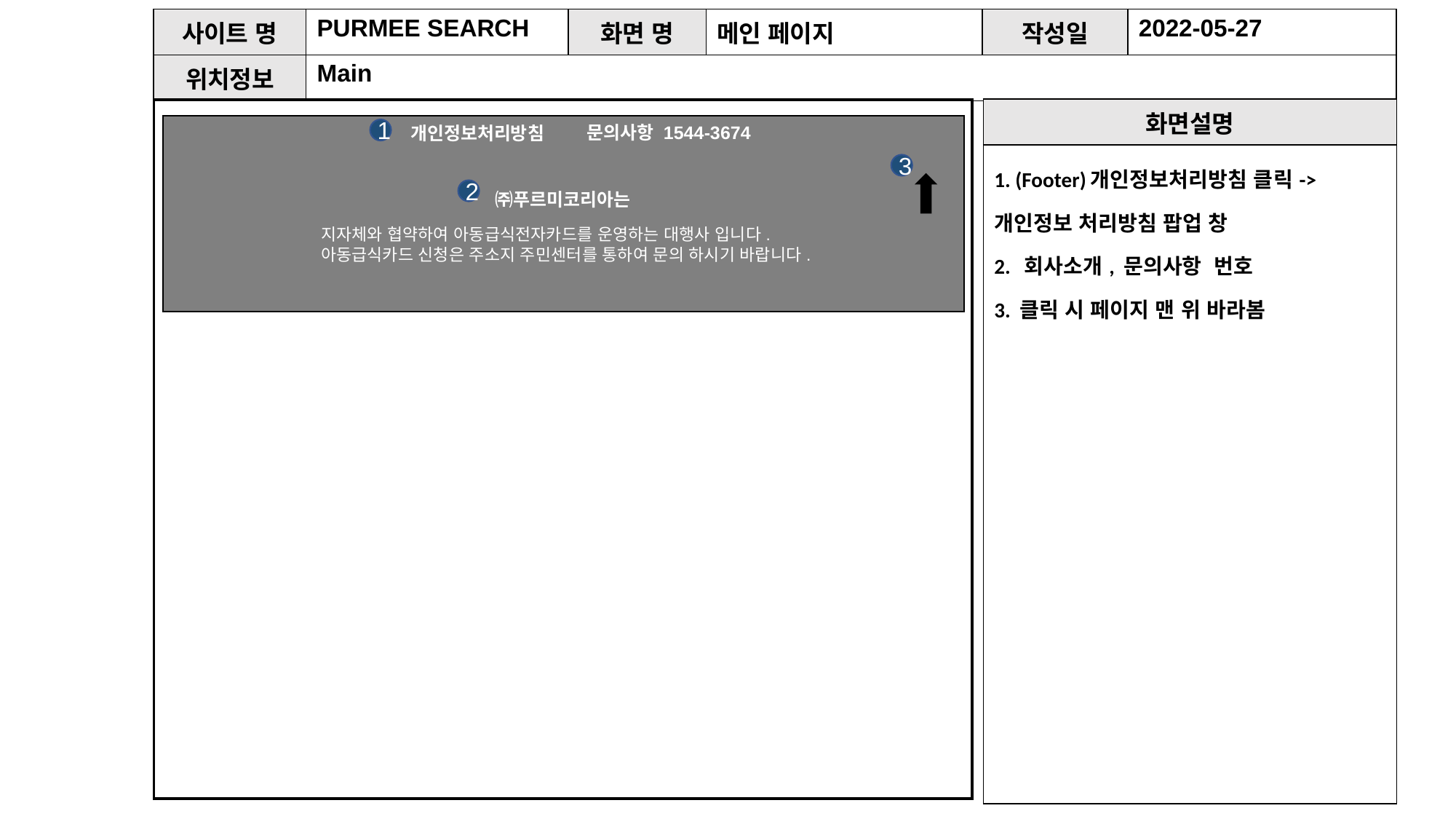

| 사이트 명 | PURMEE SEARCH | 화면 명 | 메인 페이지 | 작성일 | 2022-05-27 |
| --- | --- | --- | --- | --- | --- |
| 위치정보 | Main |  |  |  |  |
| 화면설명 |
| --- |
| 1. (Footer)개인정보처리방침 클릭->개인정보 처리방침 팝업 창 2. 회사소개, 문의사항 번호 3. 클릭 시 페이지 맨 위 바라봄 |

문의사항 1544-3674
개인정보처리방침
1
3

2
㈜푸르미코리아는
지자체와 협약하여 아동급식전자카드를 운영하는 대행사 입니다.
아동급식카드 신청은 주소지 주민센터를 통하여 문의 하시기 바랍니다.